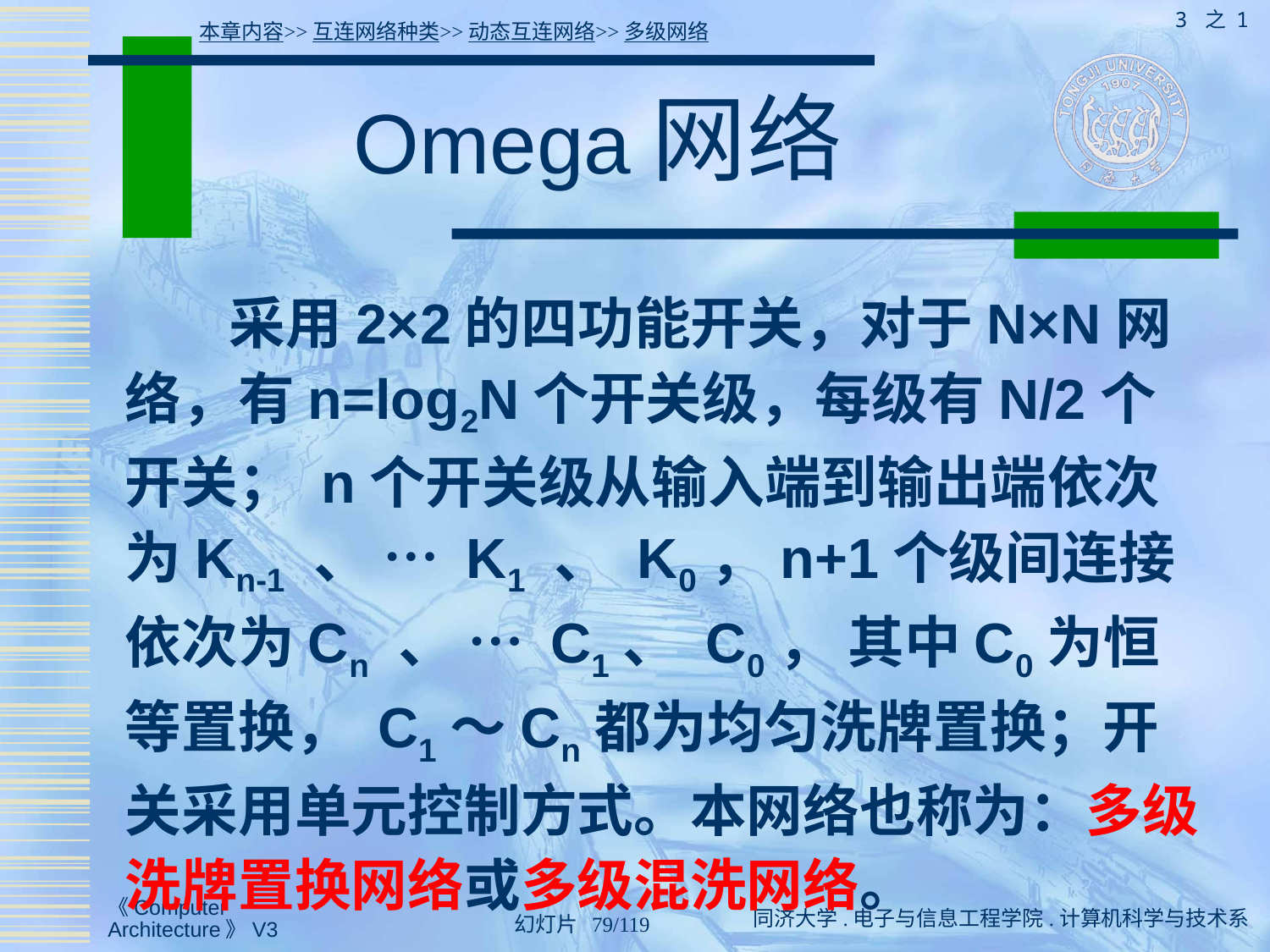

3 之 1
本章内容>>互连网络种类>>动态互连网络>>多级网络
# Omega网络
       采用2×2的四功能开关，对于N×N网络，有n=log2N个开关级，每级有N/2个开关； n个开关级从输入端到输出端依次为Kn-1 、 … K1 、 K0，n+1个级间连接依次为Cn 、 … C1、 C0， 其中C0为恒等置换， C1～Cn都为均匀洗牌置换；开关采用单元控制方式。本网络也称为：多级洗牌置换网络或多级混洗网络。